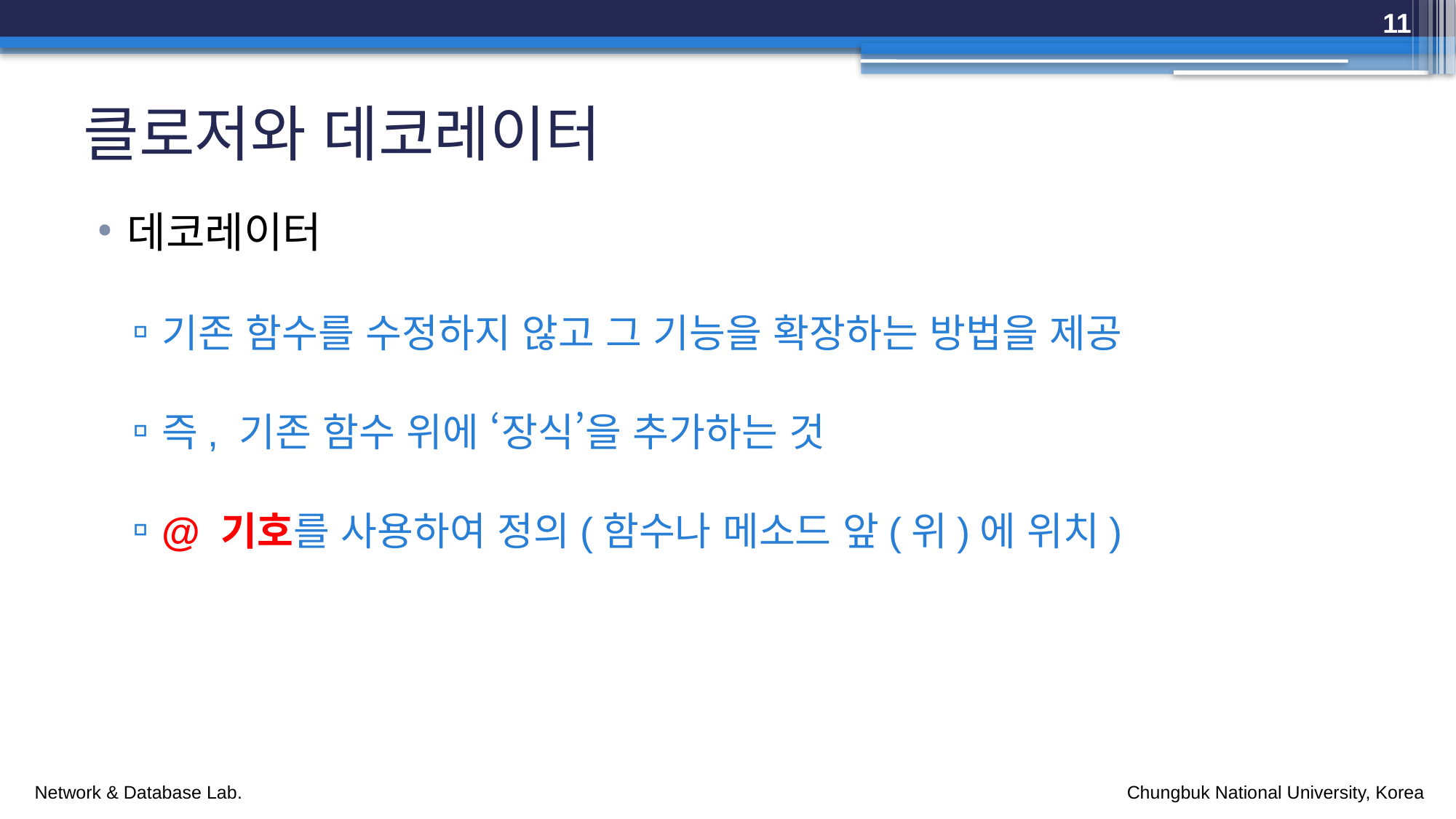

11
# 클로저와 데코레이터
데코레이터
기존 함수를 수정하지 않고 그 기능을 확장하는 방법을 제공
즉, 기존 함수 위에 ‘장식’을 추가하는 것
@ 기호를 사용하여 정의(함수나 메소드 앞(위)에 위치)